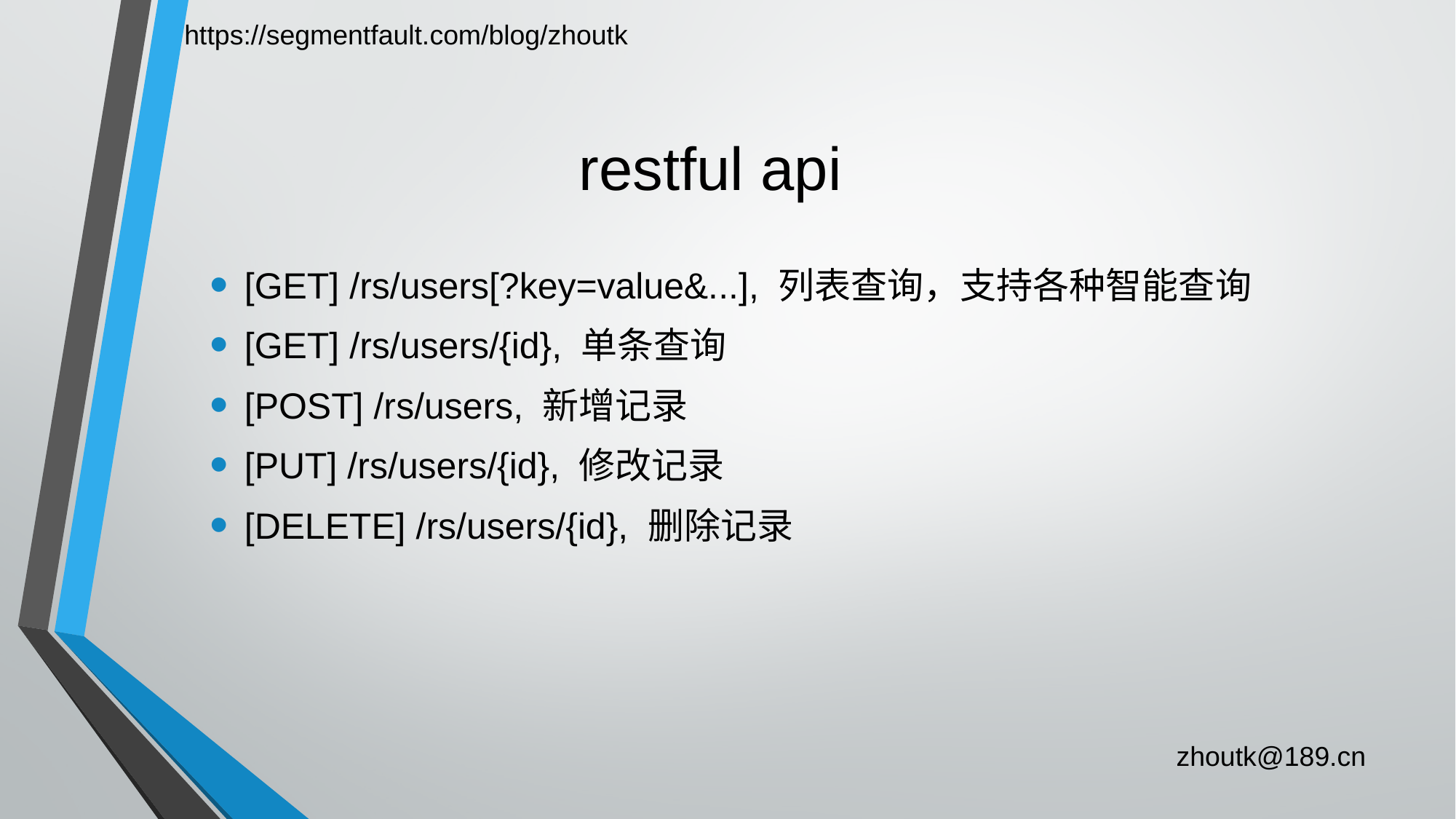

https://segmentfault.com/blog/zhoutk
# restful api
[GET] /rs/users[?key=value&...], 列表查询，支持各种智能查询
[GET] /rs/users/{id}, 单条查询
[POST] /rs/users, 新增记录
[PUT] /rs/users/{id}, 修改记录
[DELETE] /rs/users/{id}, 删除记录

zhoutk@189.cn